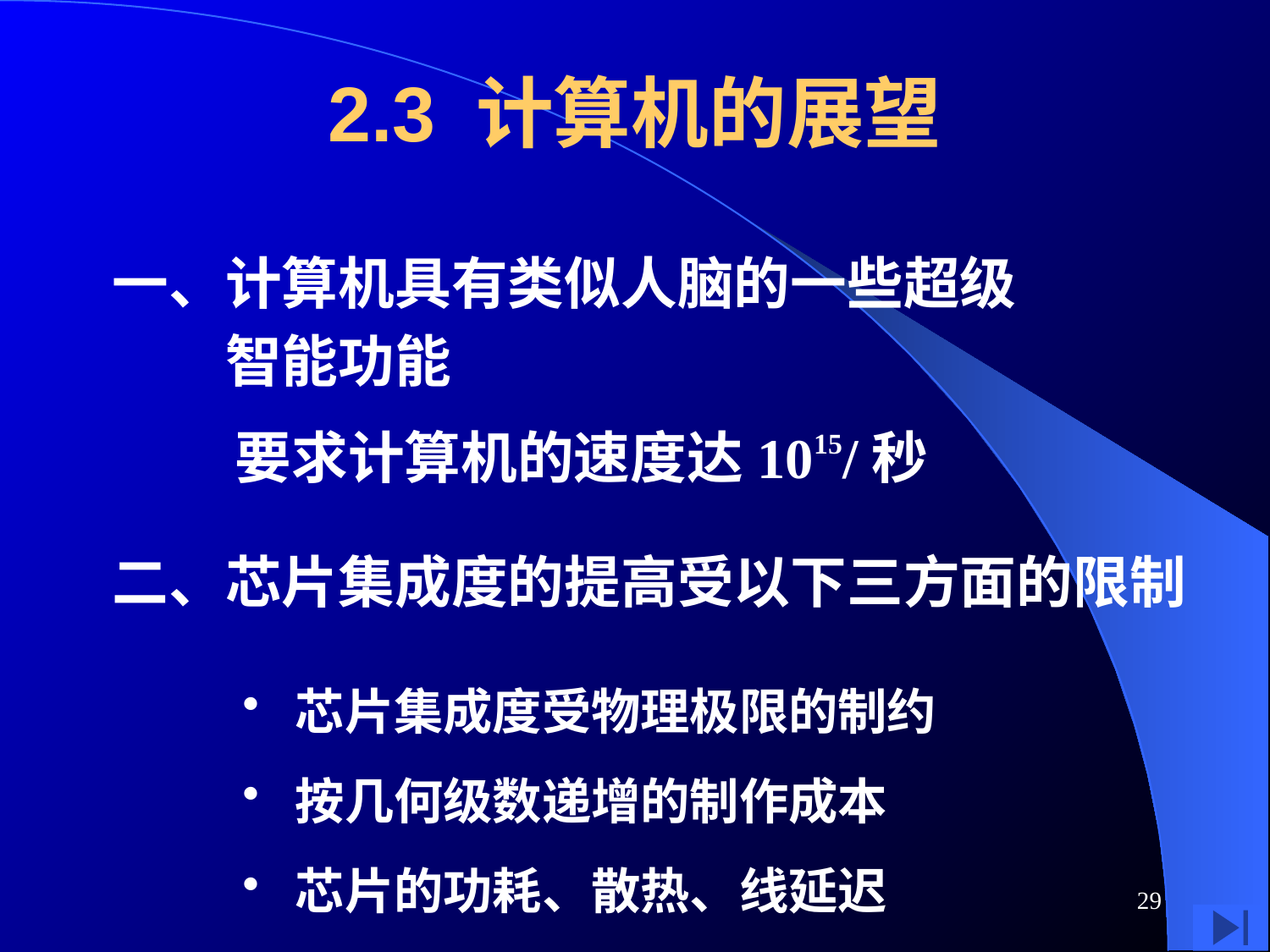

2.3 计算机的展望
一、计算机具有类似人脑的一些超级
          智能功能
要求计算机的速度达1015/秒
二、芯片集成度的提高受以下三方面的限制
 芯片集成度受物理极限的制约
 按几何级数递增的制作成本
 芯片的功耗、散热、线延迟
29